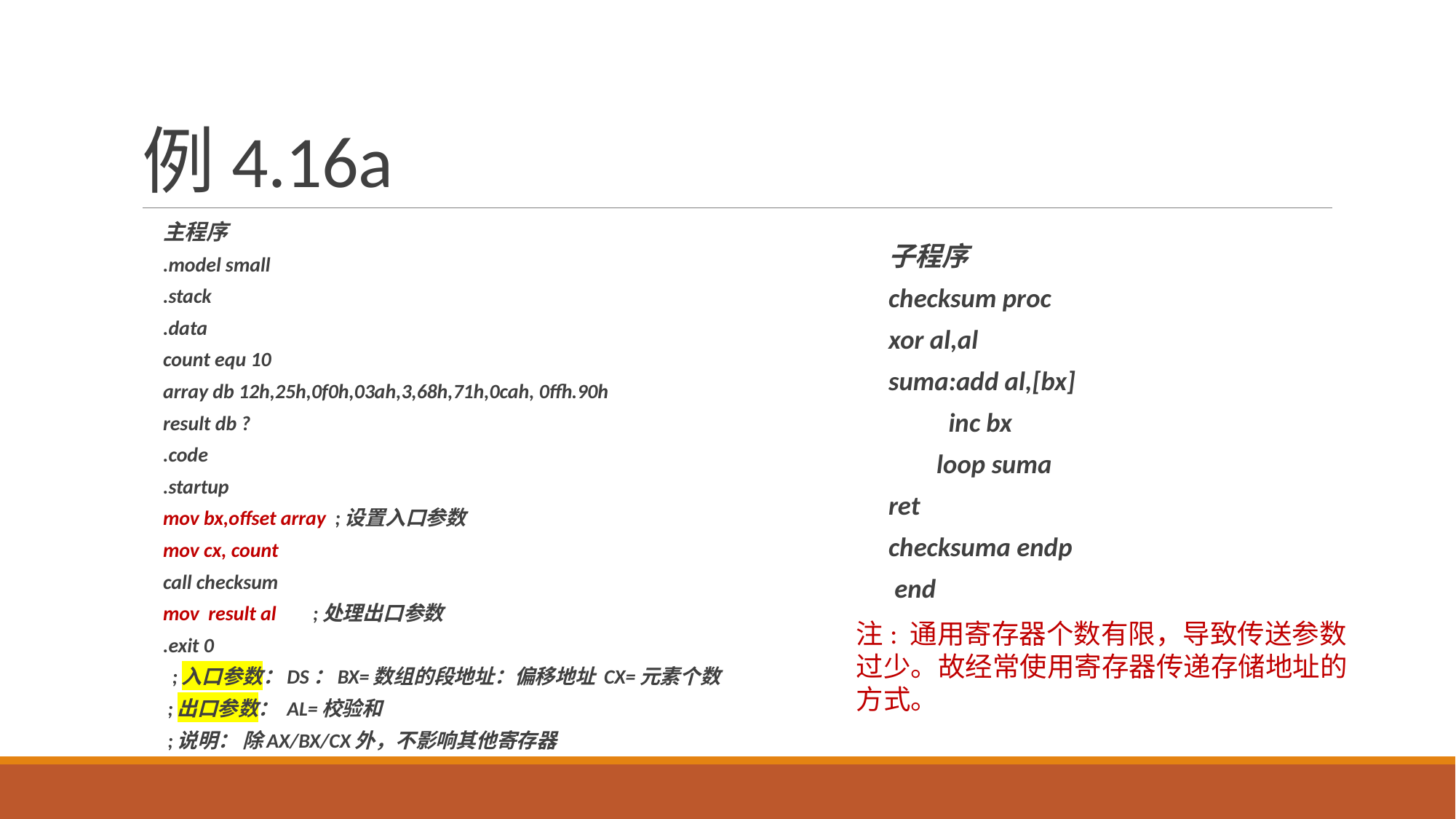

# 例4.16a
主程序
.model small
.stack
.data
count equ 10
array db 12h,25h,0f0h,03ah,3,68h,71h,0cah, 0ffh.90h
result db ?
.code
.startup
mov bx,offset array  ;设置入口参数
mov cx, count
call checksum
mov  result al        ;处理出口参数
.exit 0
  ;入口参数：DS：BX=数组的段地址：偏移地址 CX=元素个数
 ;出口参数： AL=校验和
 ;说明： 除AX/BX/CX外，不影响其他寄存器

子程序
checksum proc
xor al,al
suma:add al,[bx]
          inc bx
        loop suma
ret
checksuma endp
 end

注: 通用寄存器个数有限，导致传送参数过少。故经常使用寄存器传递存储地址的方式。